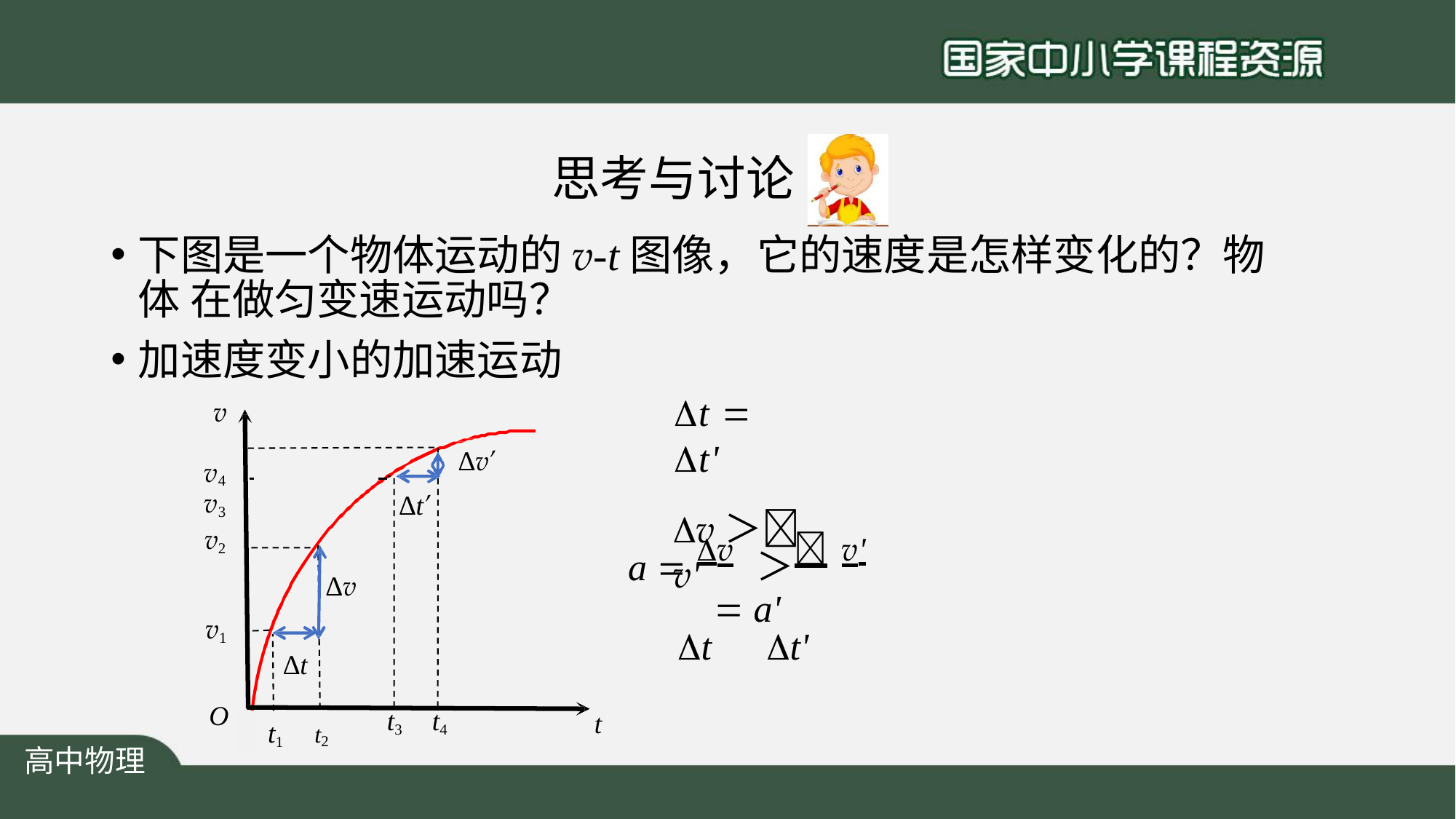

# 思考与讨论
下图是一个物体运动的v-t图像，它的速度是怎样变化的？物体 在做匀变速运动吗？
加速度变小的加速运动
Δt = Δt'
Δv＞Δv'
v  v4  v3

∆v’

∆t’

v2

a = Δv ＞Δv' = a'
Δt	Δt'

∆v

v1

∆t

O
t1	t2

t3	t4

t

高中物理